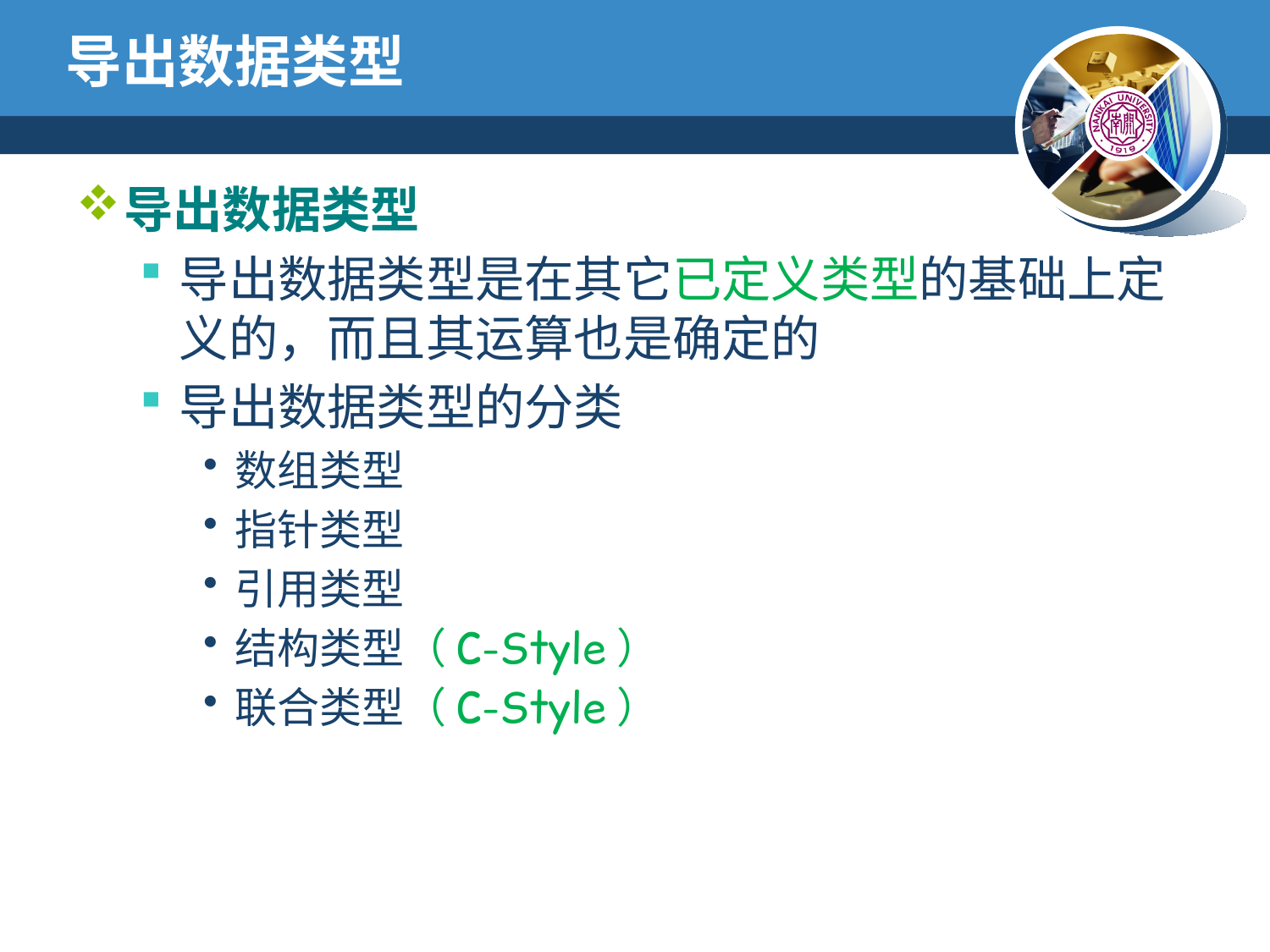

# 导出数据类型
导出数据类型
导出数据类型是在其它已定义类型的基础上定义的，而且其运算也是确定的
导出数据类型的分类
数组类型
指针类型
引用类型
结构类型（C-Style）
联合类型（C-Style）